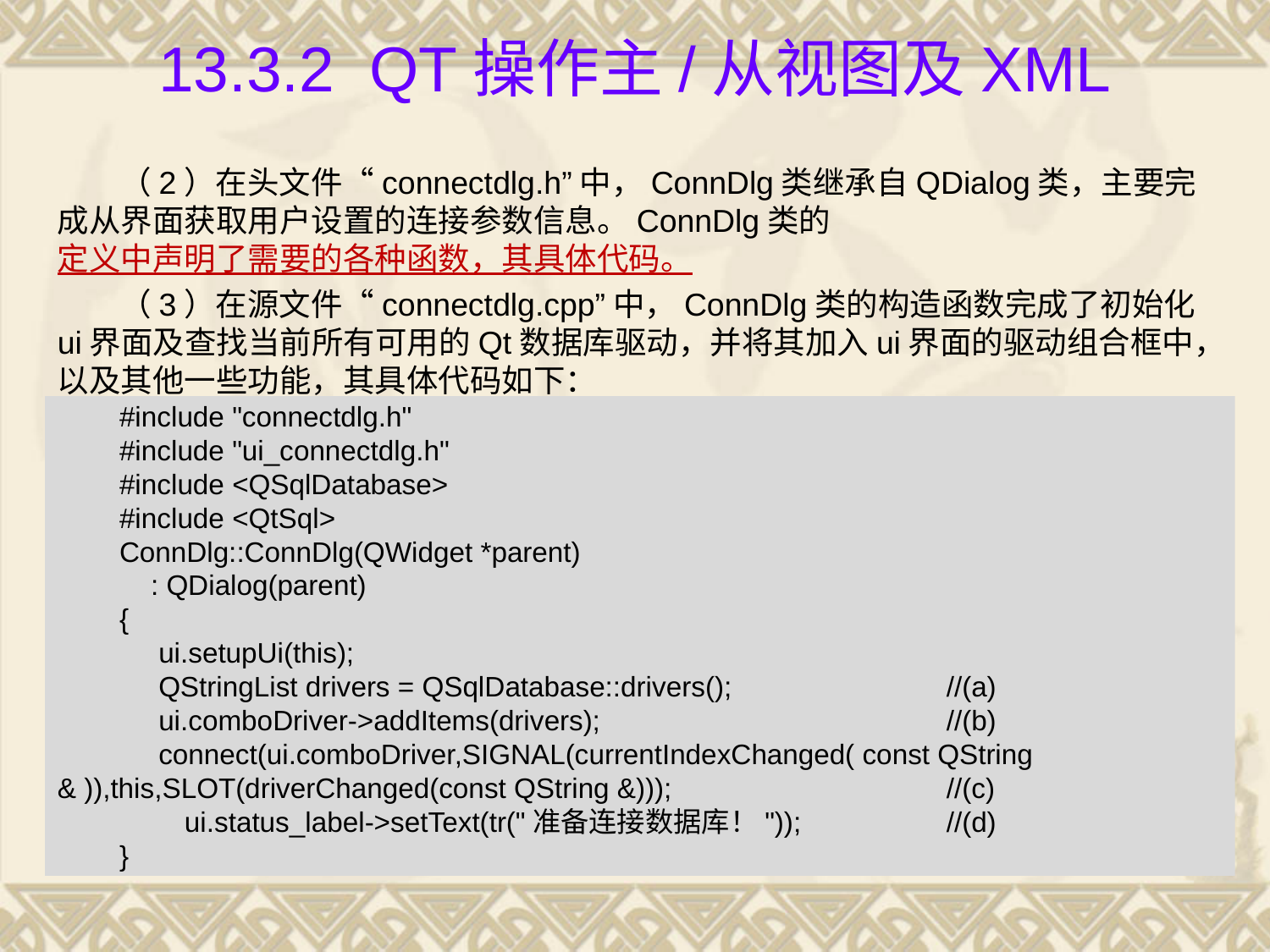

# 13.3.2  Qt操作主/从视图及XML
（2）在头文件“connectdlg.h”中，ConnDlg类继承自QDialog类，主要完成从界面获取用户设置的连接参数信息。ConnDlg类的定义中声明了需要的各种函数，其具体代码。
（3）在源文件“connectdlg.cpp”中，ConnDlg类的构造函数完成了初始化ui界面及查找当前所有可用的Qt数据库驱动，并将其加入ui界面的驱动组合框中，以及其他一些功能，其具体代码如下：
#include "connectdlg.h"
#include "ui_connectdlg.h"
#include <QSqlDatabase>
#include <QtSql>
ConnDlg::ConnDlg(QWidget *parent)
    : QDialog(parent)
{
     ui.setupUi(this);
     QStringList drivers = QSqlDatabase::drivers();		//(a)
     ui.comboDriver->addItems(drivers);			//(b)
     connect(ui.comboDriver,SIGNAL(currentIndexChanged( const QString & )),this,SLOT(driverChanged(const QString &)));			//(c)
	ui.status_label->setText(tr("准备连接数据库！"));		//(d)
}